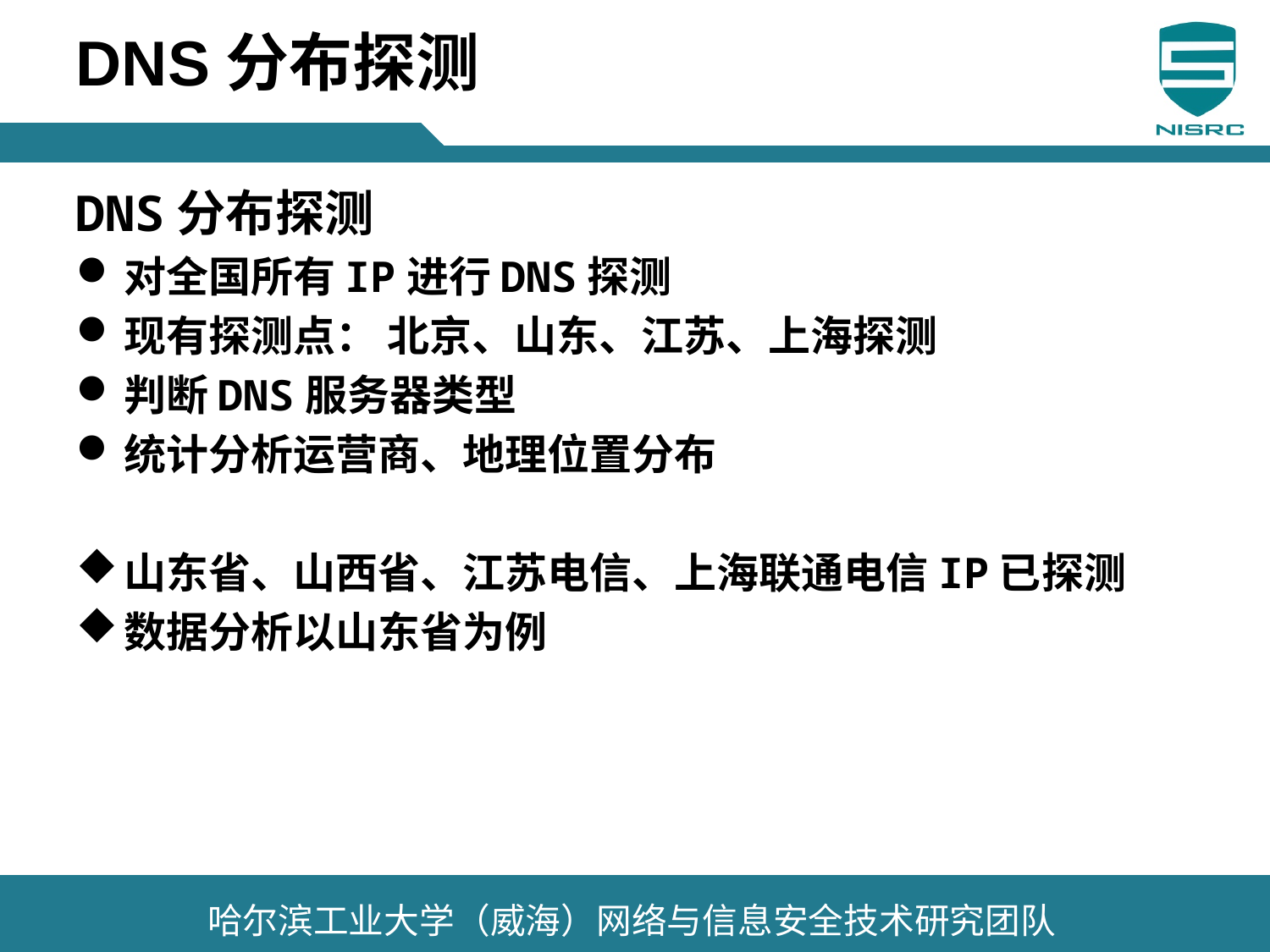

# DNS分布探测
DNS分布探测
对全国所有IP进行DNS探测
现有探测点： 北京、山东、江苏、上海探测
判断DNS服务器类型
统计分析运营商、地理位置分布

山东省、山西省、江苏电信、上海联通电信IP已探测
数据分析以山东省为例